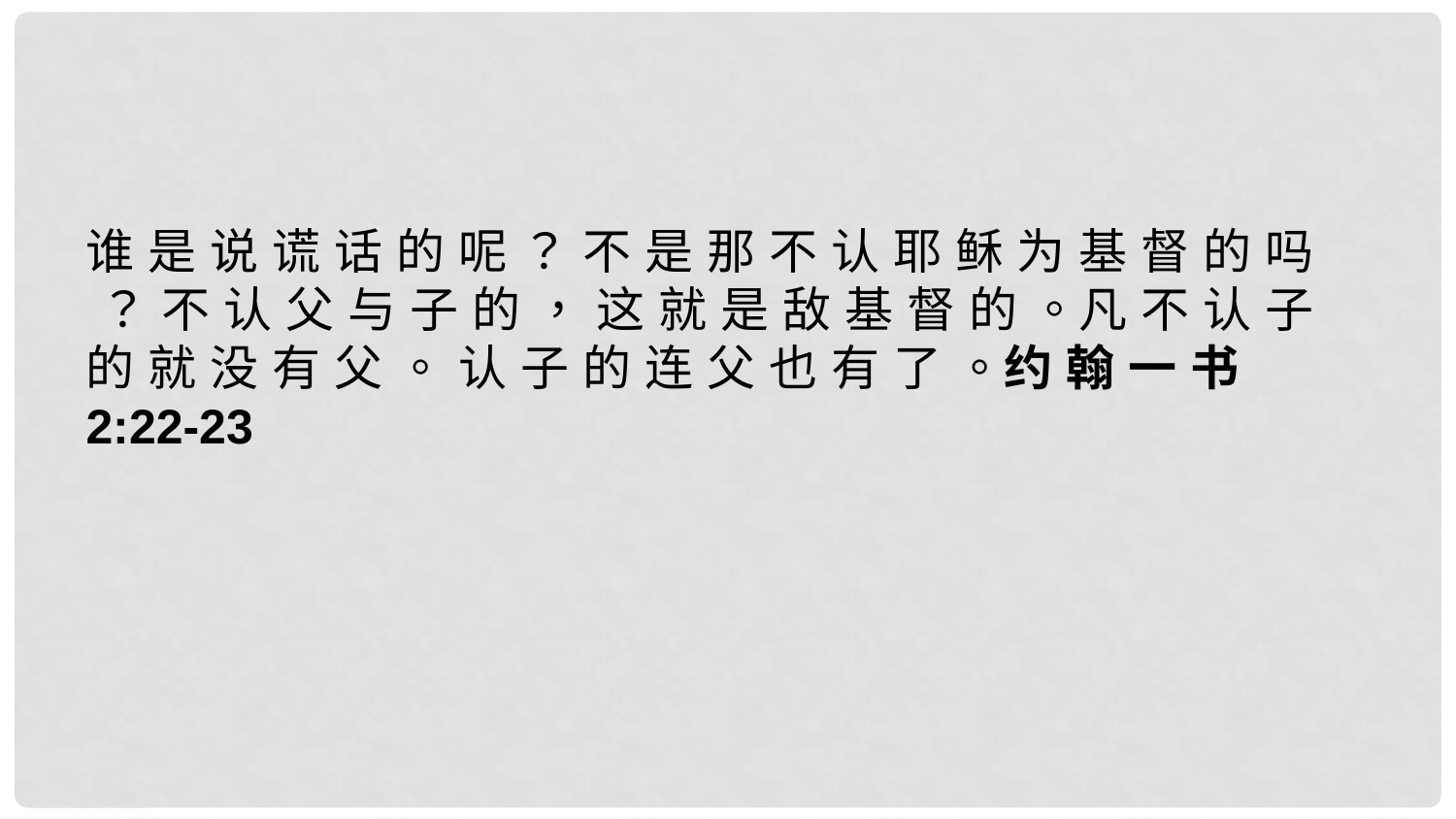

谁 是 说 谎 话 的 呢 ？ 不 是 那 不 认 耶 稣 为 基 督 的 吗 ？ 不 认 父 与 子 的 ， 这 就 是 敌 基 督 的 。凡 不 认 子 的 就 没 有 父 。 认 子 的 连 父 也 有 了 。约 翰 一 书 2:22-23